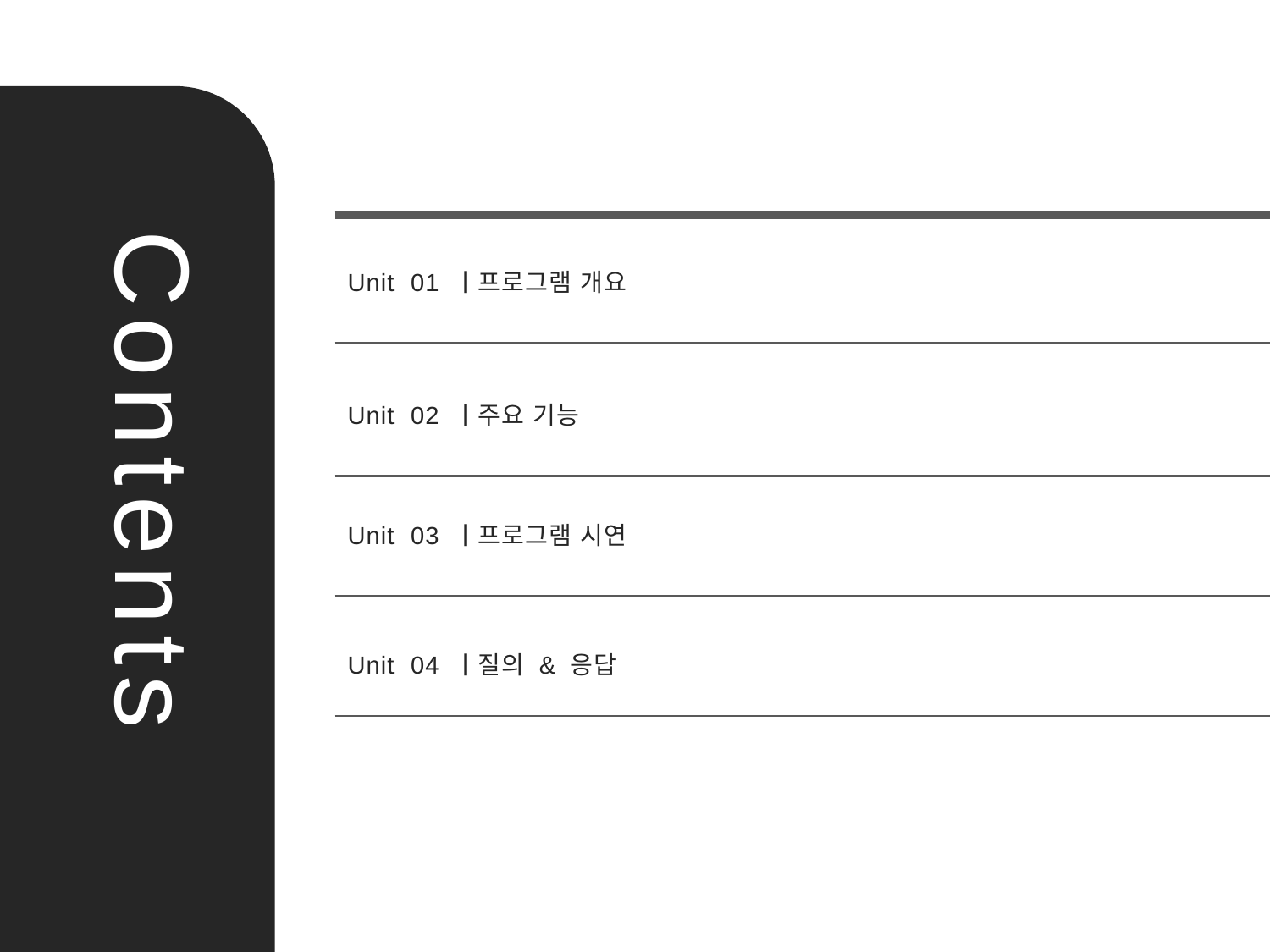

Unit  01 ㅣ프로그램 개요

Unit  02 ㅣ주요 기능
Contents
Unit  03 ㅣ프로그램 시연
Unit  04 ㅣ질의 & 응답